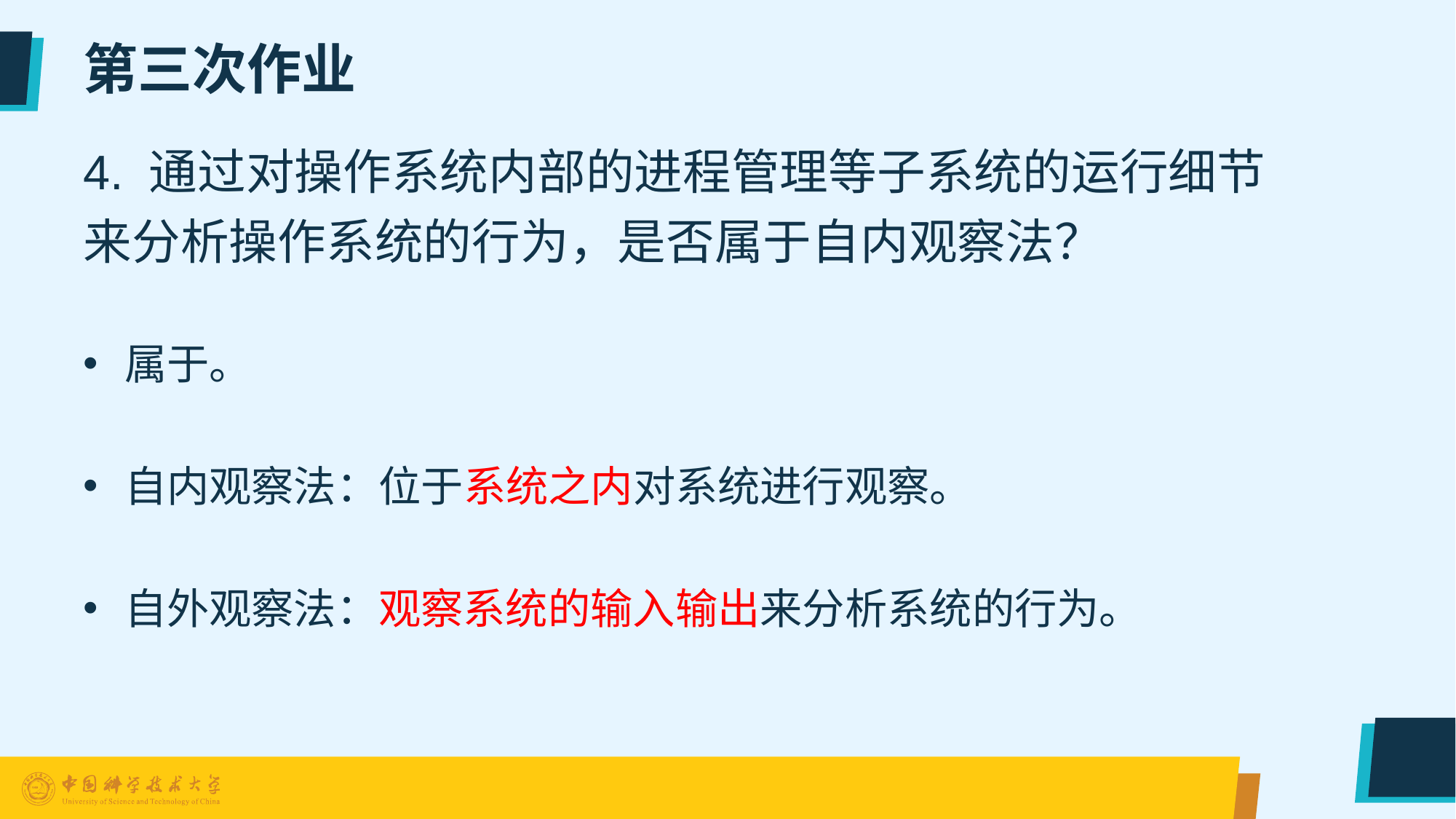

# 第三次作业
4. 通过对操作系统内部的进程管理等子系统的运行细节来分析操作系统的行为，是否属于自内观察法？

属于。

自内观察法：位于系统之内对系统进行观察。

自外观察法：观察系统的输入输出来分析系统的行为。

3